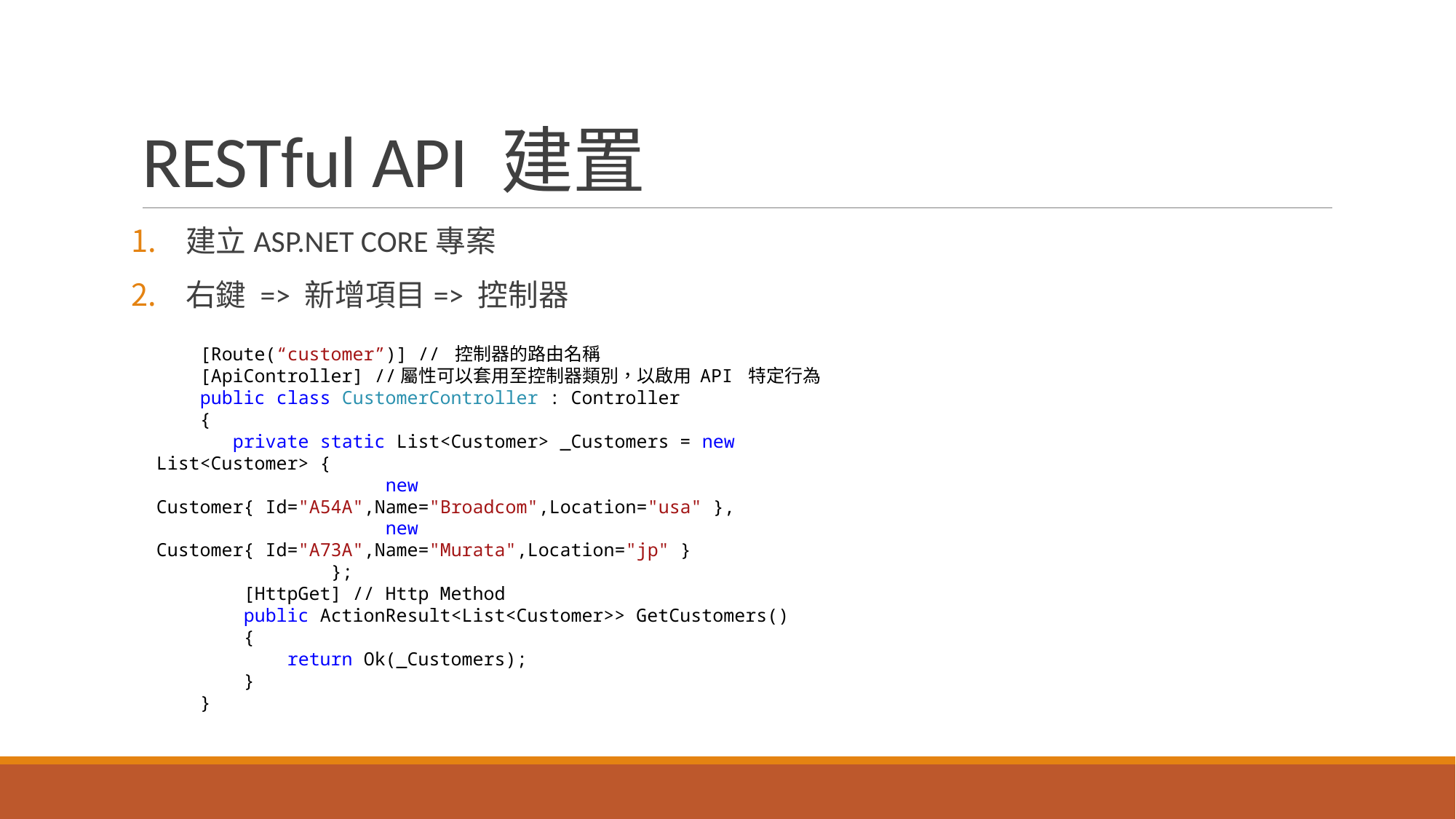

# RESTful API 建置
建立ASP.NET CORE專案
右鍵 => 新增項目=> 控制器
    [Route(“customer”)] // 控制器的路由名稱
    [ApiController] //屬性可以套用至控制器類別，以啟用 API 特定行為
    public class CustomerController : Controller
    {
       private static List<Customer> _Customers = new List<Customer> {
                     new Customer{ Id="A54A",Name="Broadcom",Location="usa" },
                     new Customer{ Id="A73A",Name="Murata",Location="jp" }
                };
        [HttpGet] // Http Method
        public ActionResult<List<Customer>> GetCustomers()
        {
            return Ok(_Customers);
        }
    }